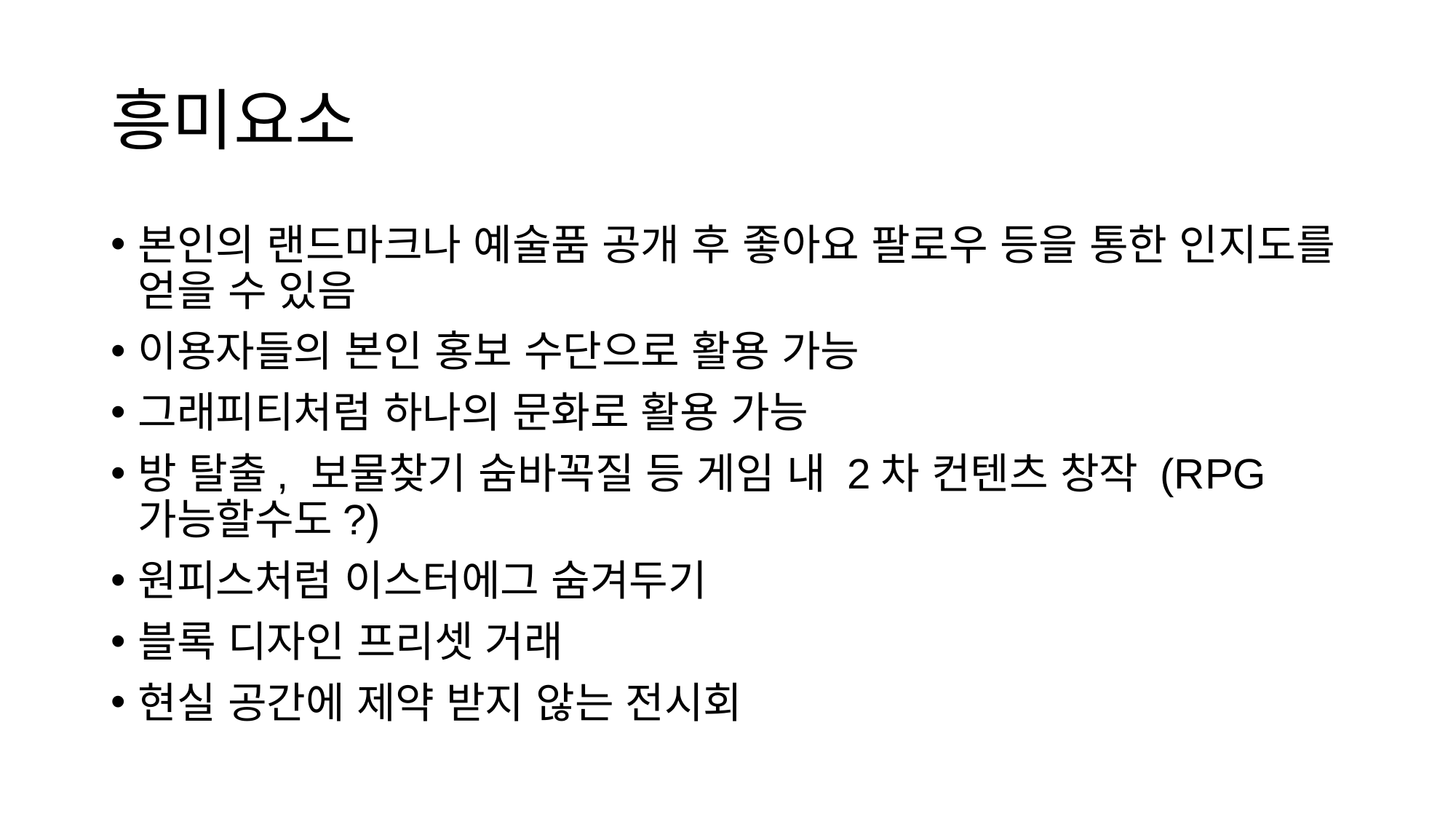

# 흥미요소
본인의 랜드마크나 예술품 공개 후 좋아요 팔로우 등을 통한 인지도를 얻을 수 있음
이용자들의 본인 홍보 수단으로 활용 가능
그래피티처럼 하나의 문화로 활용 가능
방 탈출, 보물찾기 숨바꼭질 등 게임 내 2차 컨텐츠 창작 (RPG 가능할수도?)
원피스처럼 이스터에그 숨겨두기
블록 디자인 프리셋 거래
현실 공간에 제약 받지 않는 전시회